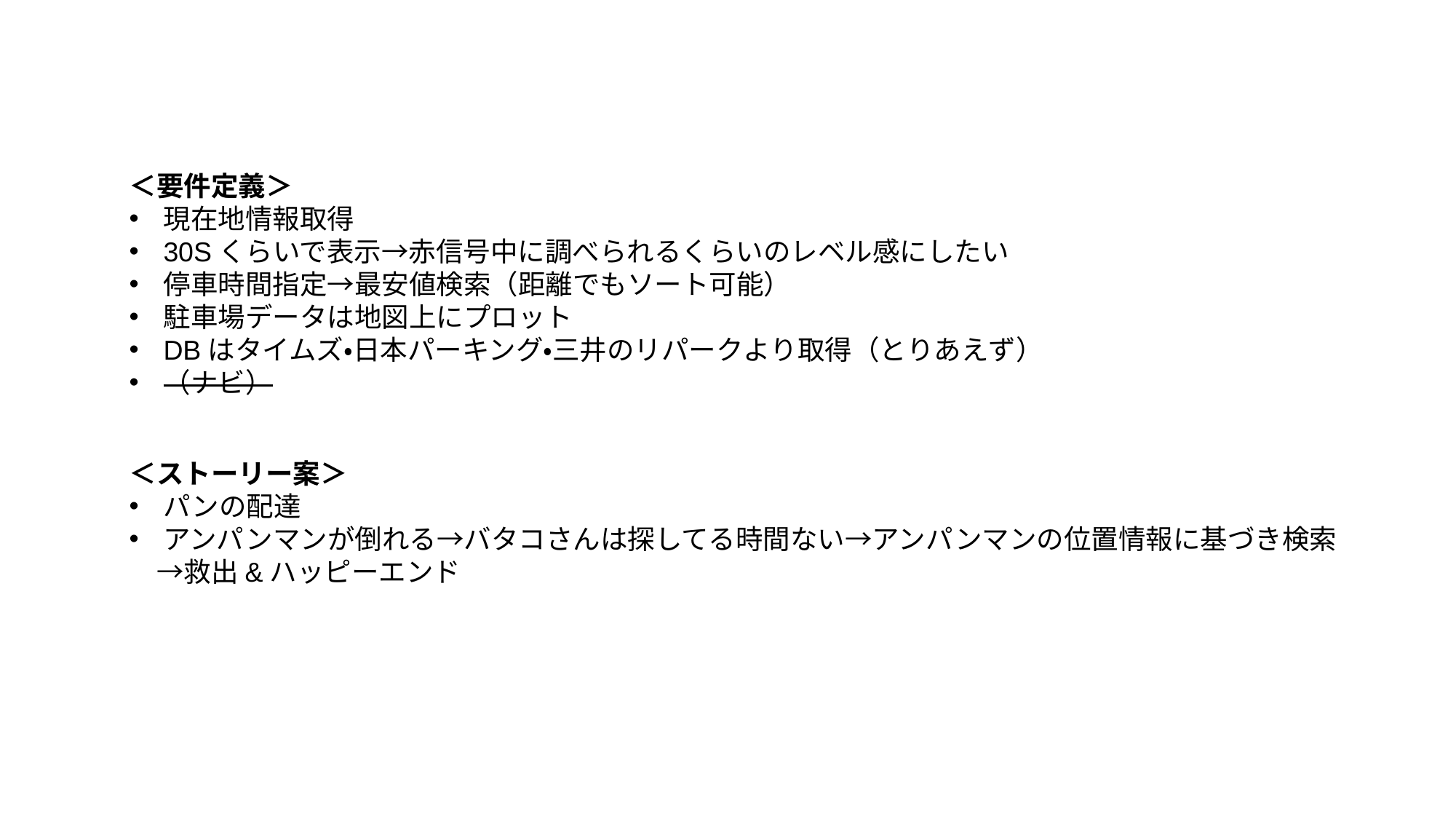

＜要件定義＞
現在地情報取得
30Sくらいで表示→赤信号中に調べられるくらいのレベル感にしたい
停車時間指定→最安値検索（距離でもソート可能）
駐車場データは地図上にプロット
DBはタイムズ・日本パーキング・三井のリパークより取得（とりあえず）
（ナビ）
＜ストーリー案＞
パンの配達
アンパンマンが倒れる→バタコさんは探してる時間ない→アンパンマンの位置情報に基づき検索
　→救出&ハッピーエンド